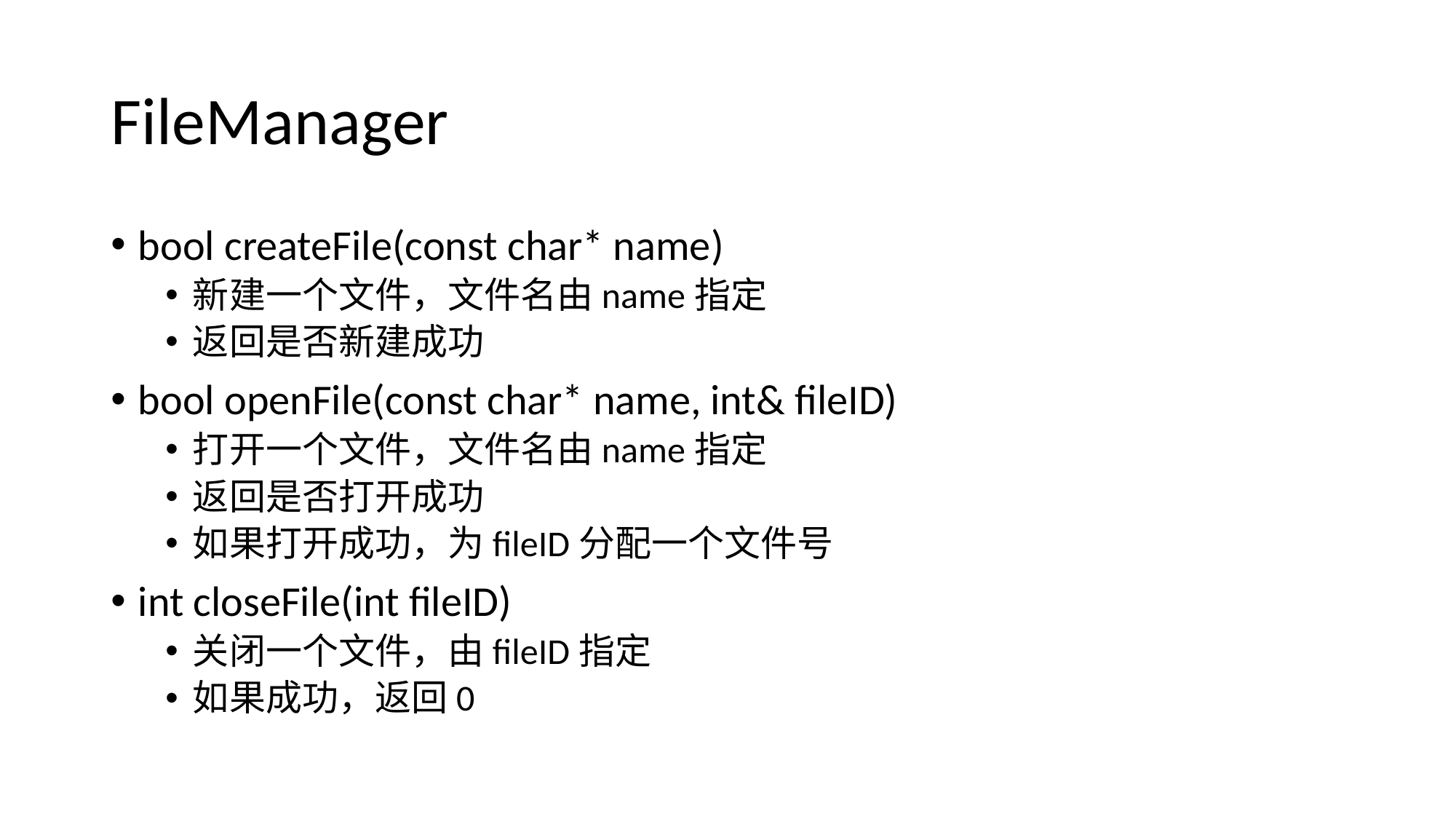

# FileManager
bool createFile(const char* name)
新建一个文件，文件名由name指定
返回是否新建成功
bool openFile(const char* name, int& fileID)
打开一个文件，文件名由name指定
返回是否打开成功
如果打开成功，为fileID分配一个文件号
int closeFile(int fileID)
关闭一个文件，由fileID指定
如果成功，返回0